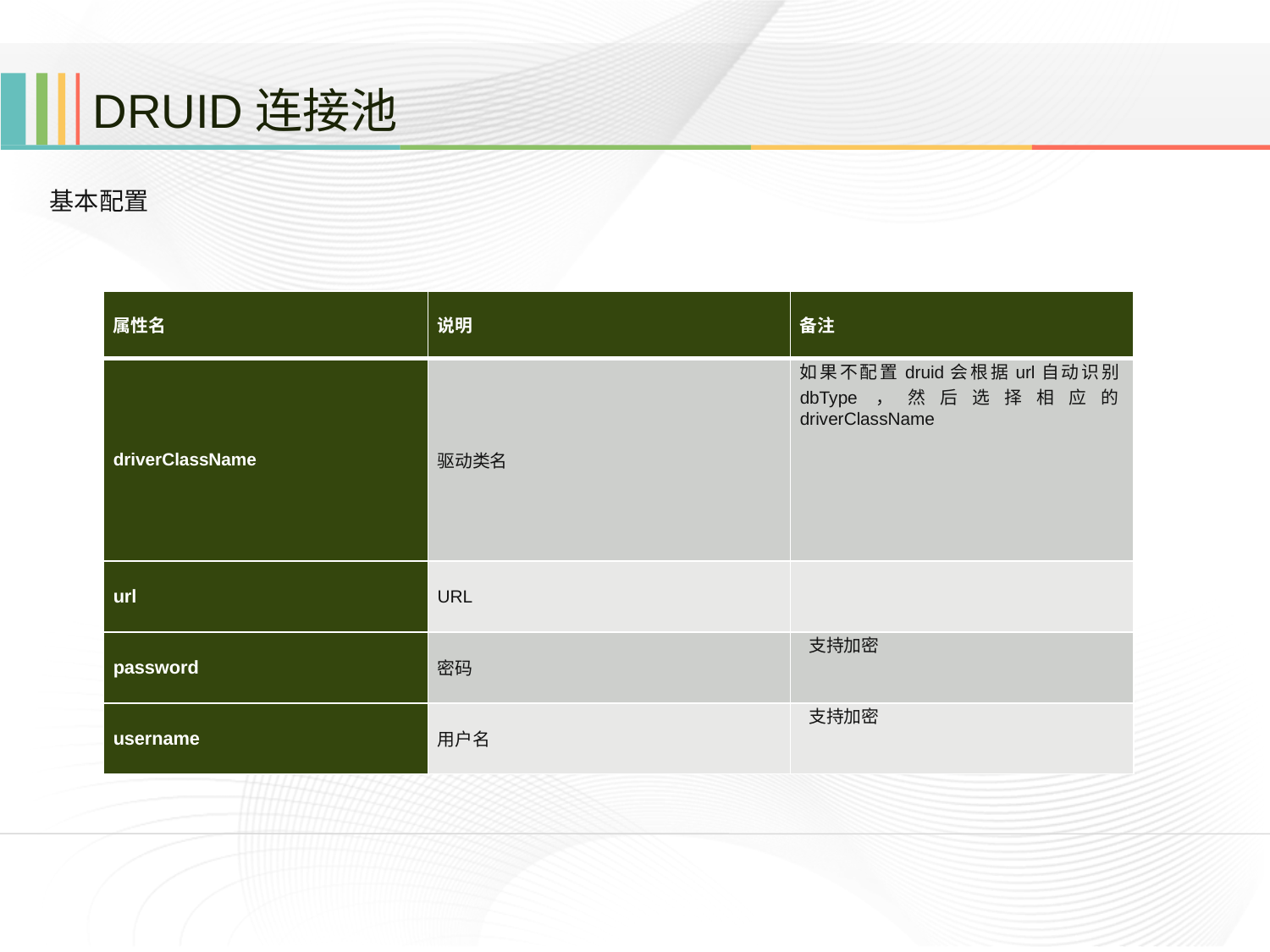

DRUID连接池

 基本配置
| 属性名 | 说明 | 备注 |
| --- | --- | --- |
| driverClassName | 驱动类名 | 如果不配置druid会根据url自动识别dbType，然后选择相应的driverClassName |
| url | URL |  |
| password | 密码 | 支持加密 |
| username | 用户名 | 支持加密 |